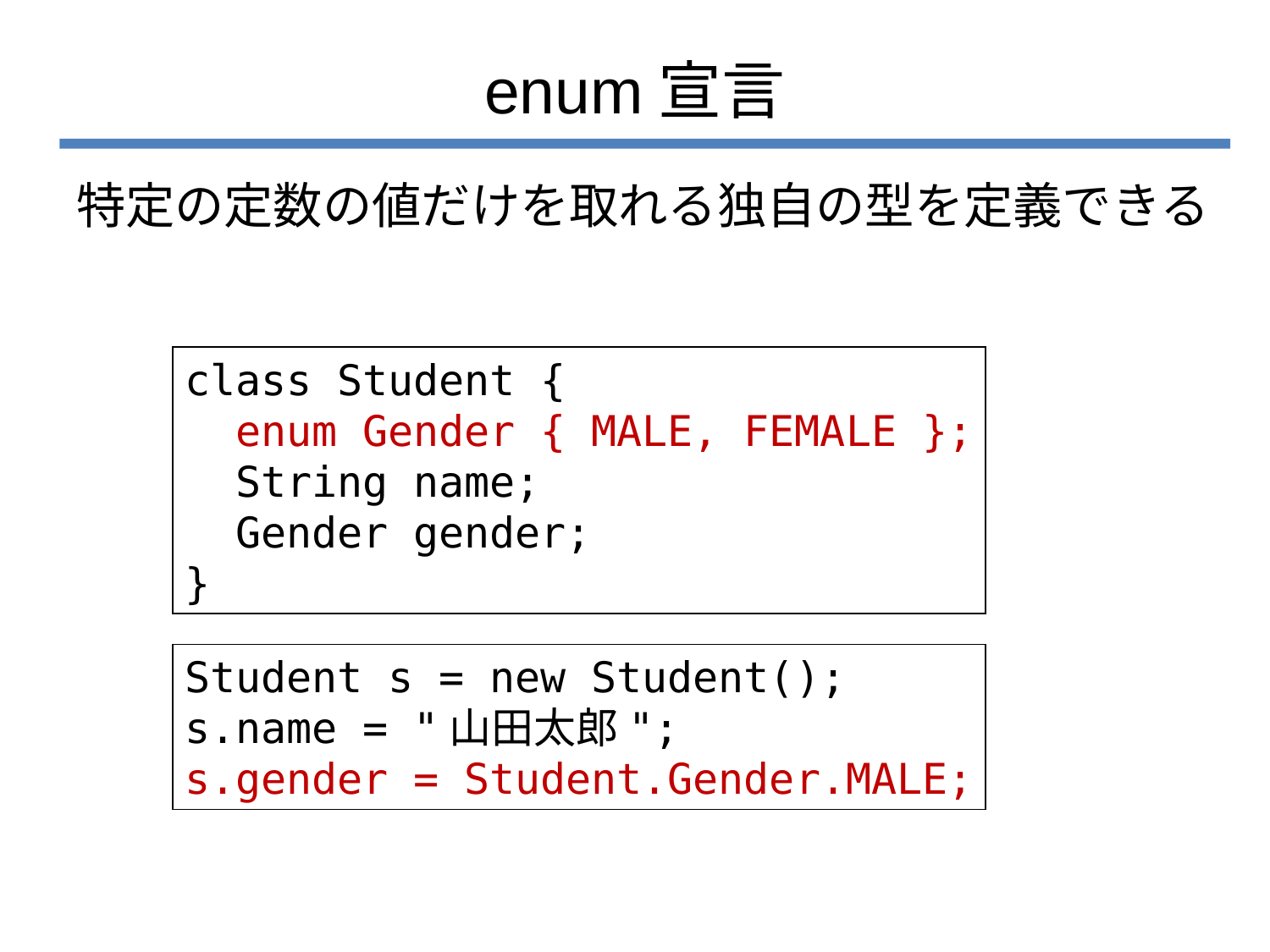

# enum宣言
特定の定数の値だけを取れる独自の型を定義できる

class Student {
  enum Gender { MALE, FEMALE };
  String name;
  Gender gender;
}
Student s = new Student();
s.name = "山田太郎";
s.gender = Student.Gender.MALE;